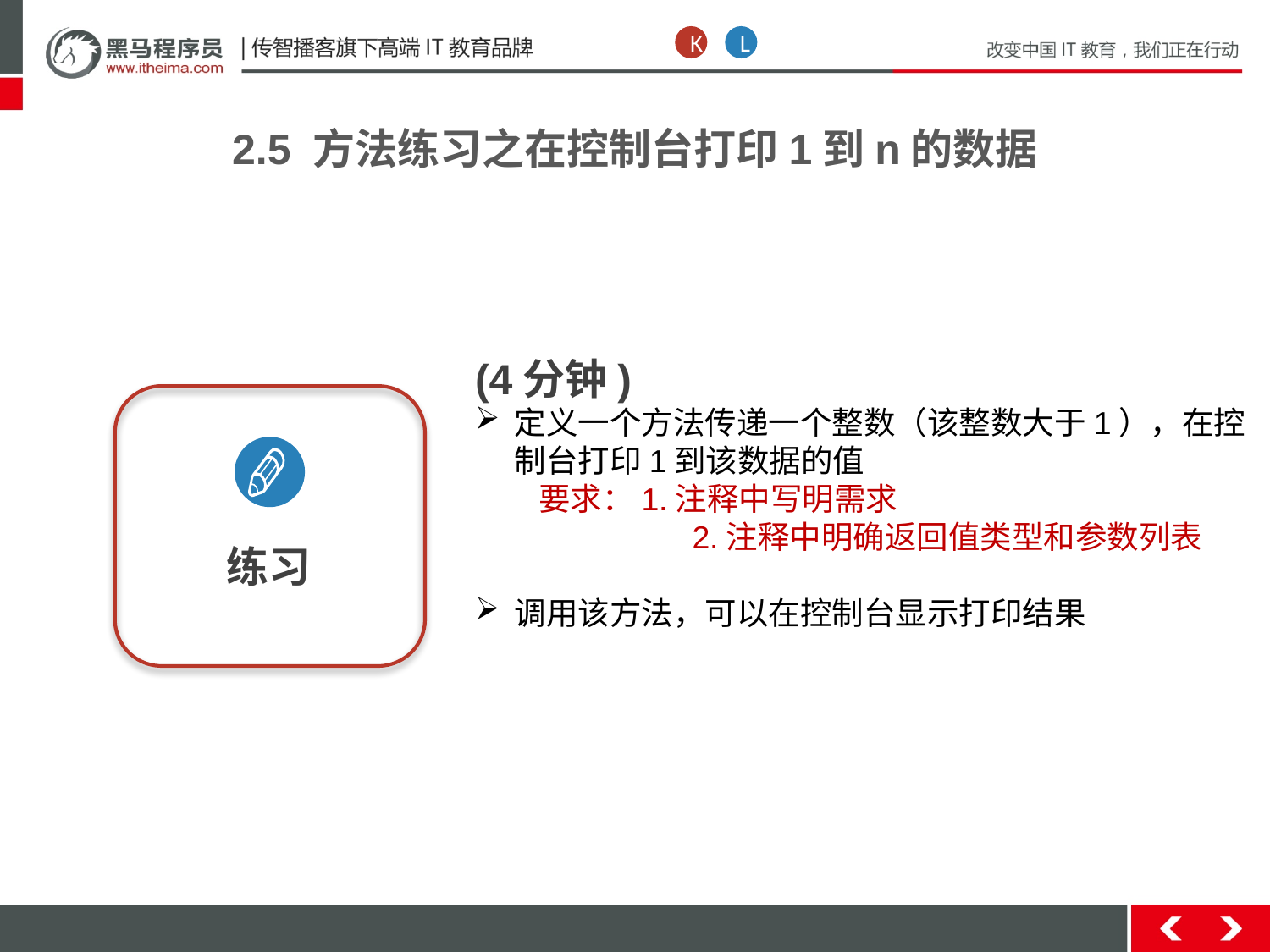

K
L
2.5 方法练习之在控制台打印1到n的数据
(4分钟)
定义一个方法传递一个整数（该整数大于1），在控制台打印1到该数据的值
要求：1.注释中写明需求
 	   2.注释中明确返回值类型和参数列表

调用该方法，可以在控制台显示打印结果

练习